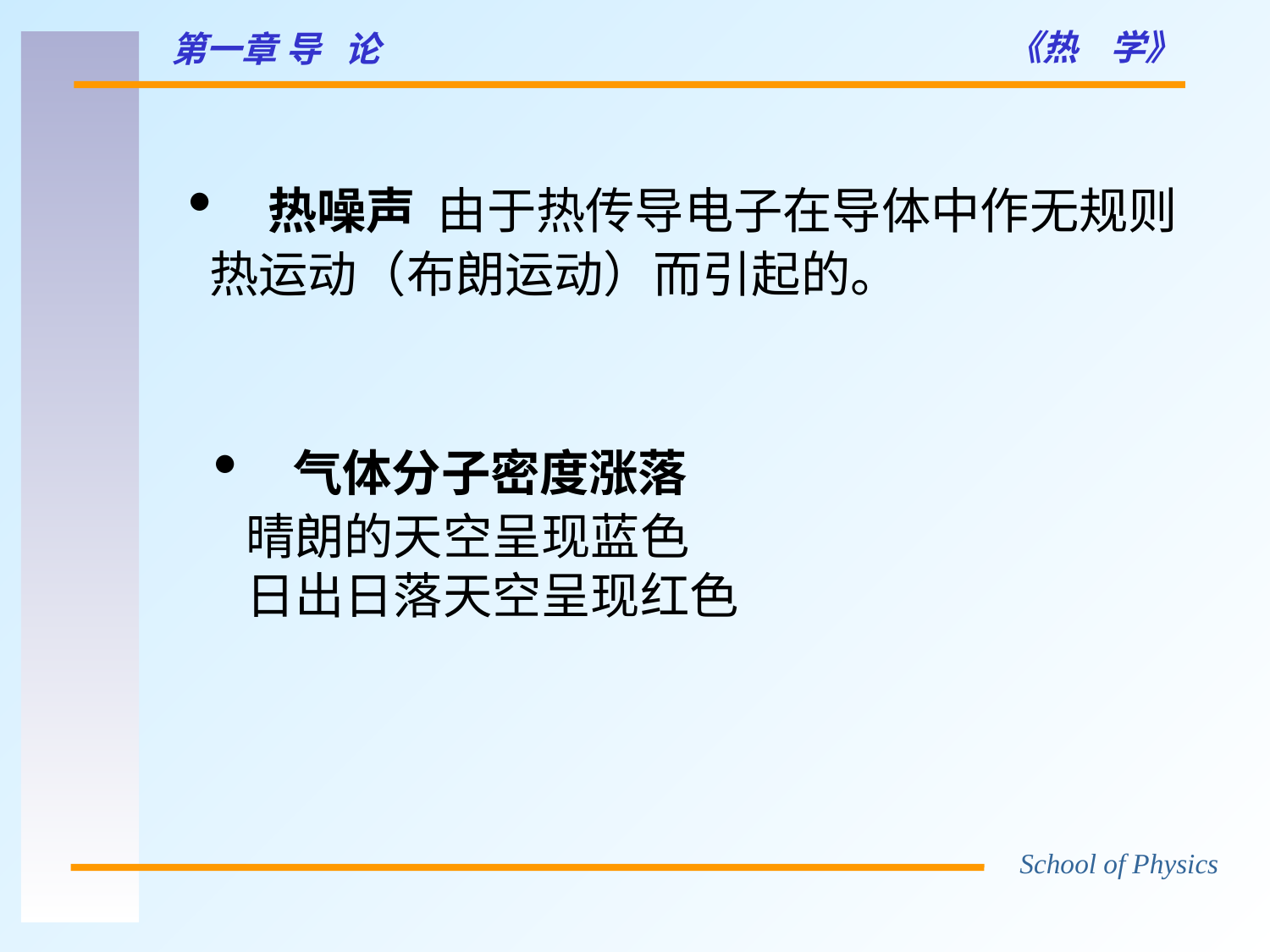

• 热噪声  由于热传导电子在导体中作无规则
   热运动（布朗运动）而引起的。
• 气体分子密度涨落
    晴朗的天空呈现蓝色
    日出日落天空呈现红色